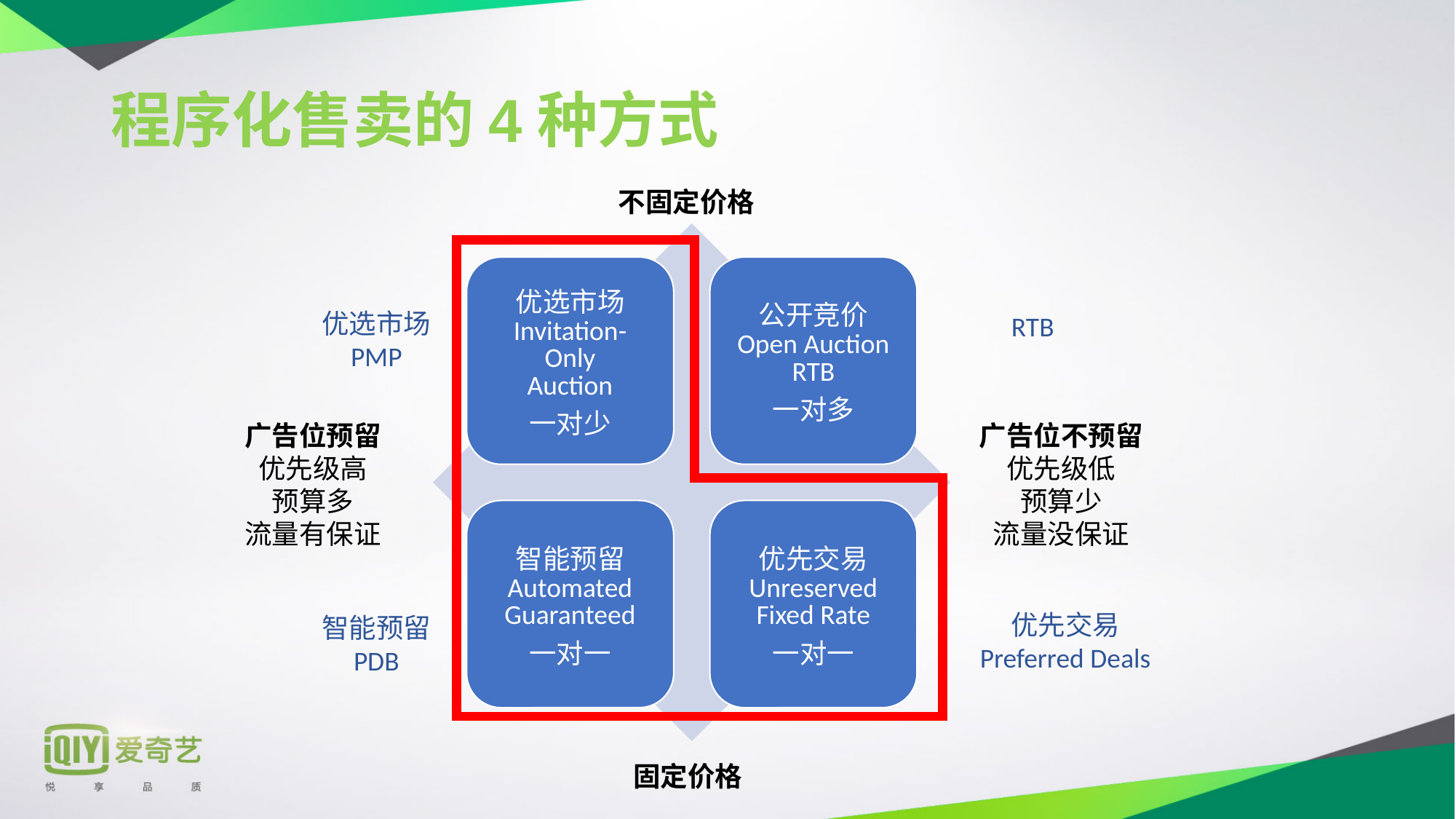

# 程序化售卖的4种方式
不固定价格
优选市场
Invitation-Only
Auction
一对少
公开竞价
Open Auction
RTB
一对多
智能预留
Automated Guaranteed
一对一
优先交易
Unreserved Fixed Rate
一对一

优选市场
PMP
RTB
广告位预留
优先级高
预算多
流量有保证
广告位不预留
优先级低
预算少
流量没保证
优先交易
Preferred Deals
智能预留
PDB
固定价格